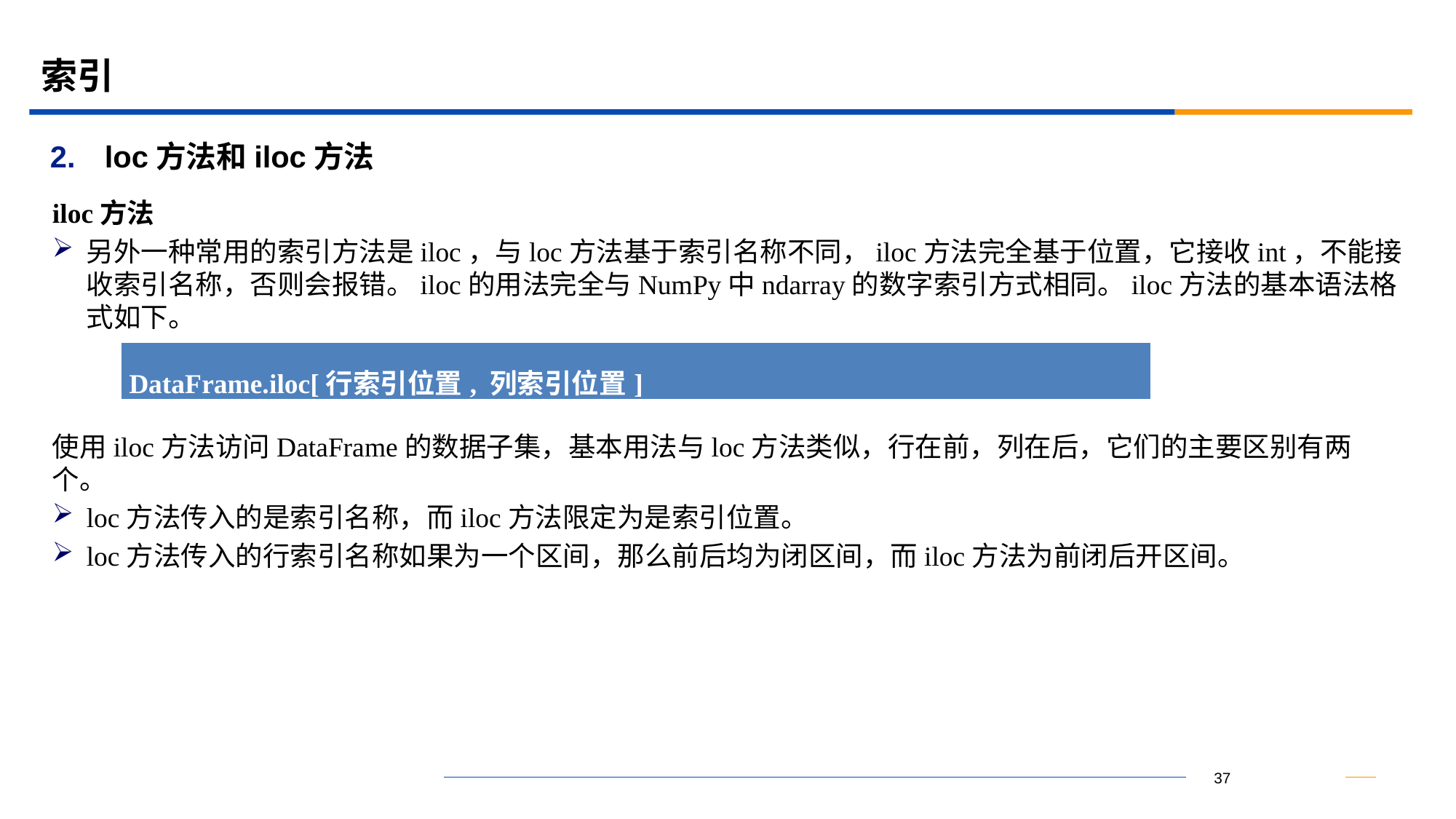

# 索引
loc方法和iloc方法
iloc方法
另外一种常用的索引方法是iloc，与loc方法基于索引名称不同，iloc方法完全基于位置，它接收int，不能接收索引名称，否则会报错。iloc的用法完全与NumPy中ndarray的数字索引方式相同。iloc方法的基本语法格式如下。
| DataFrame.iloc[行索引位置, 列索引位置] |
| --- |
使用iloc方法访问DataFrame的数据子集，基本用法与loc方法类似，行在前，列在后，它们的主要区别有两个。
loc方法传入的是索引名称，而iloc方法限定为是索引位置。
loc方法传入的行索引名称如果为一个区间，那么前后均为闭区间，而iloc方法为前闭后开区间。